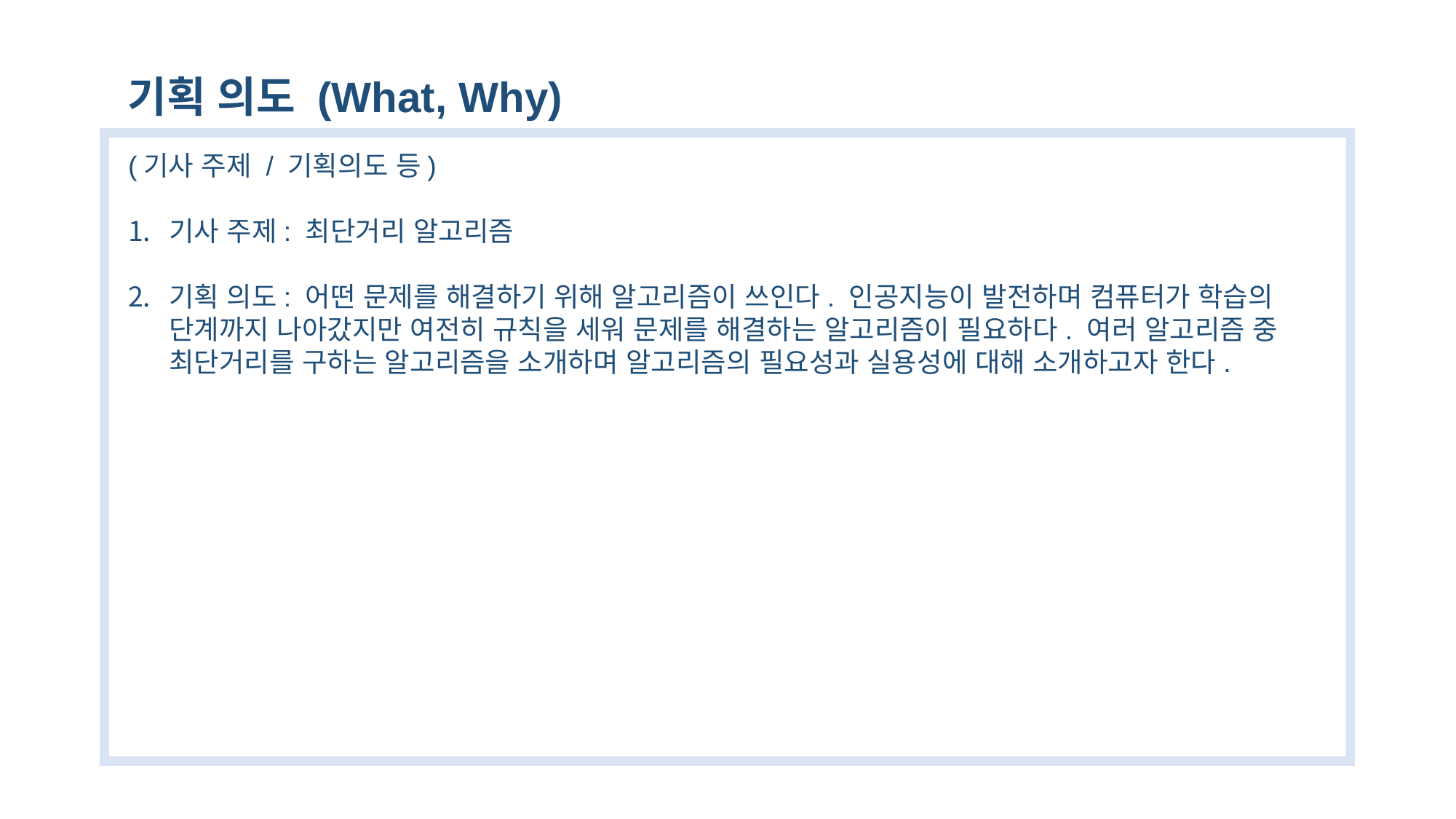

기획 의도 (What, Why)

(기사 주제 / 기획의도 등)

기사 주제: 최단거리 알고리즘

기획 의도: 어떤 문제를 해결하기 위해 알고리즘이 쓰인다. 인공지능이 발전하며 컴퓨터가 학습의 단계까지 나아갔지만 여전히 규칙을 세워 문제를 해결하는 알고리즘이 필요하다. 여러 알고리즘 중 최단거리를 구하는 알고리즘을 소개하며 알고리즘의 필요성과 실용성에 대해 소개하고자 한다.